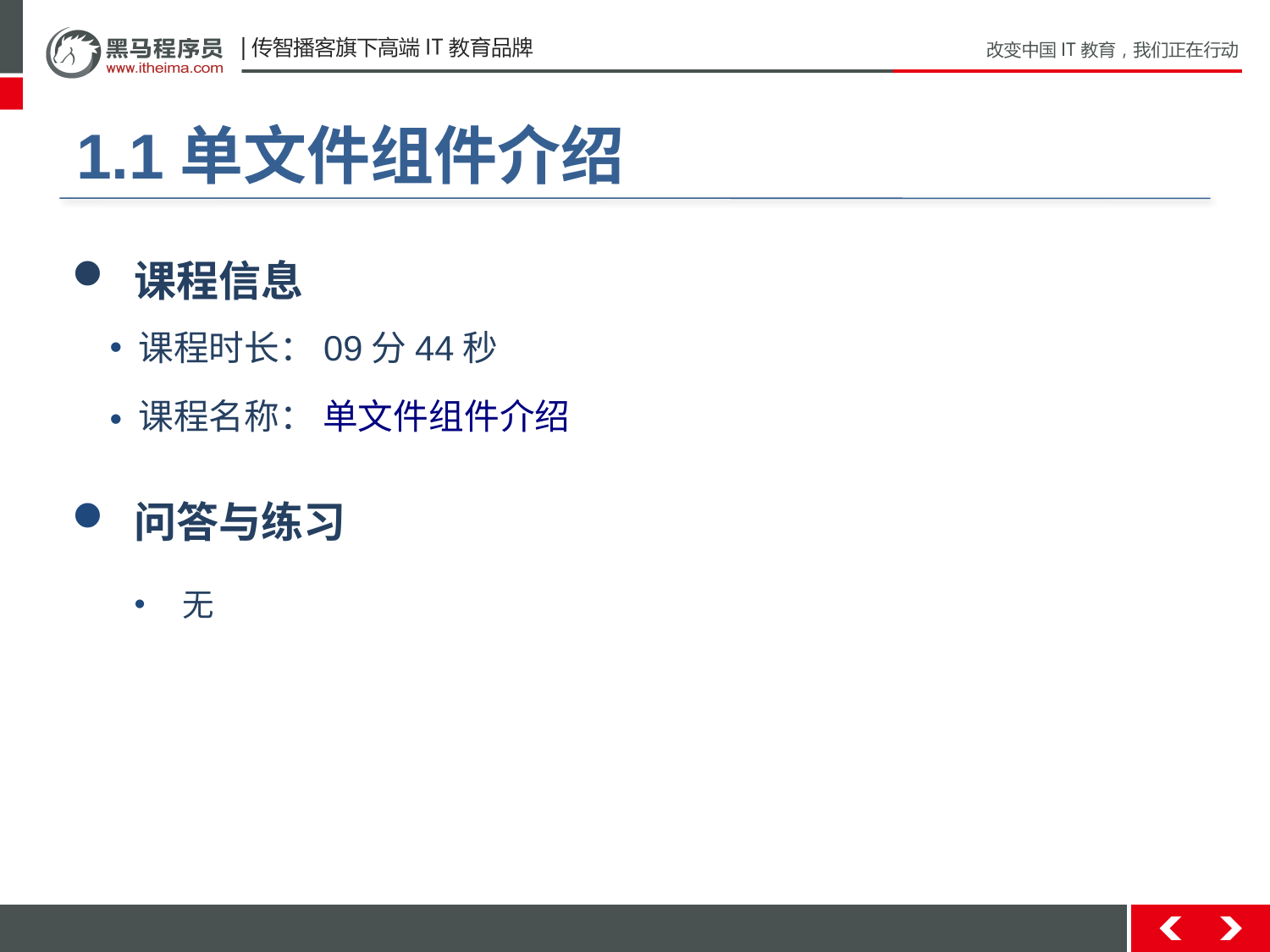

#
1.1单文件组件介绍
 课程信息
 课程时长：09分44秒
 课程名称： 单文件组件介绍
 问答与练习
无